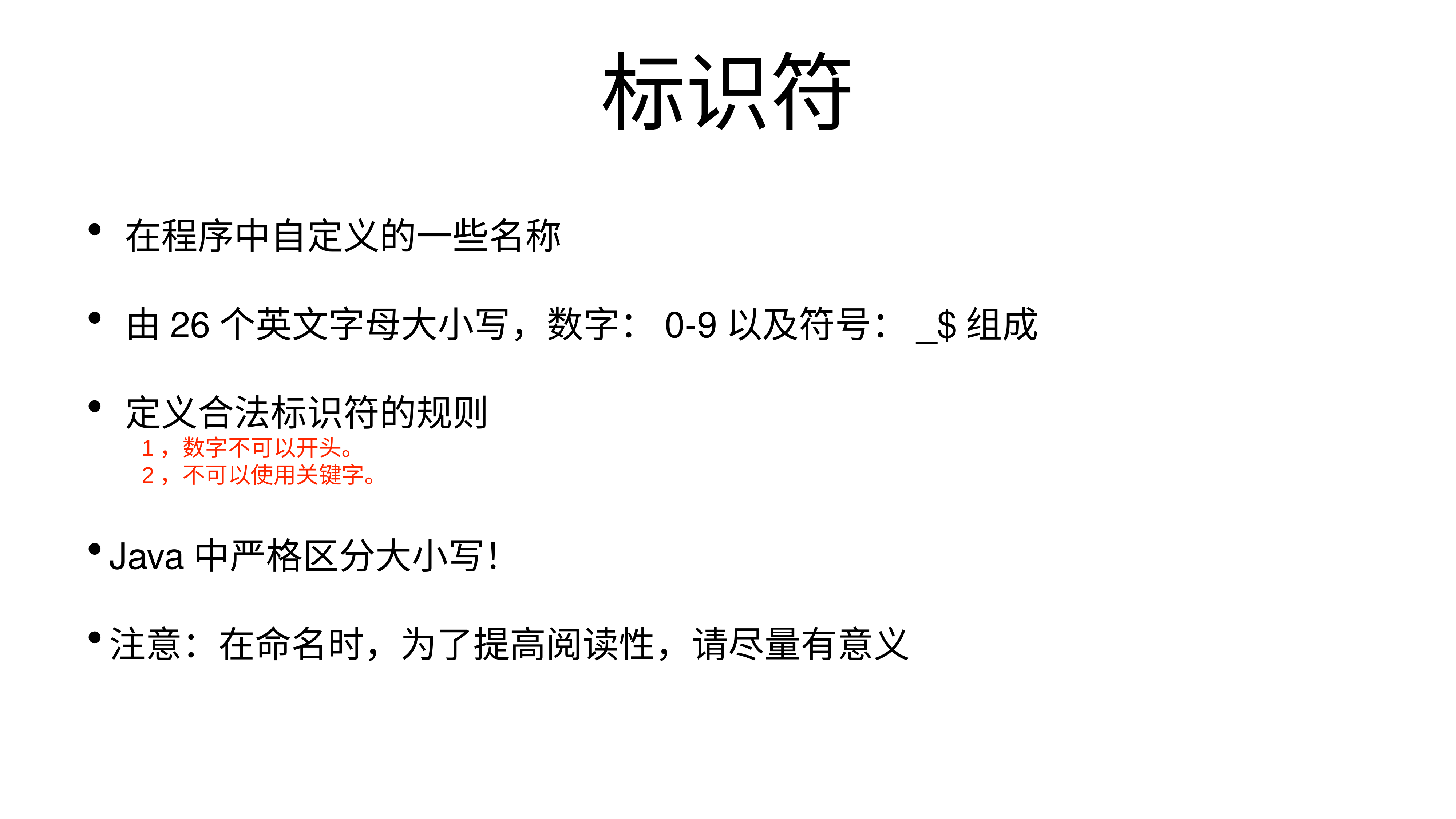

标识符
在程序中自定义的一些名称
由26个英文字母大小写，数字：0-9以及符号：_$组成
定义合法标识符的规则
1，数字不可以开头。
2，不可以使用关键字。
Java中严格区分大小写！
注意：在命名时，为了提高阅读性，请尽量有意义